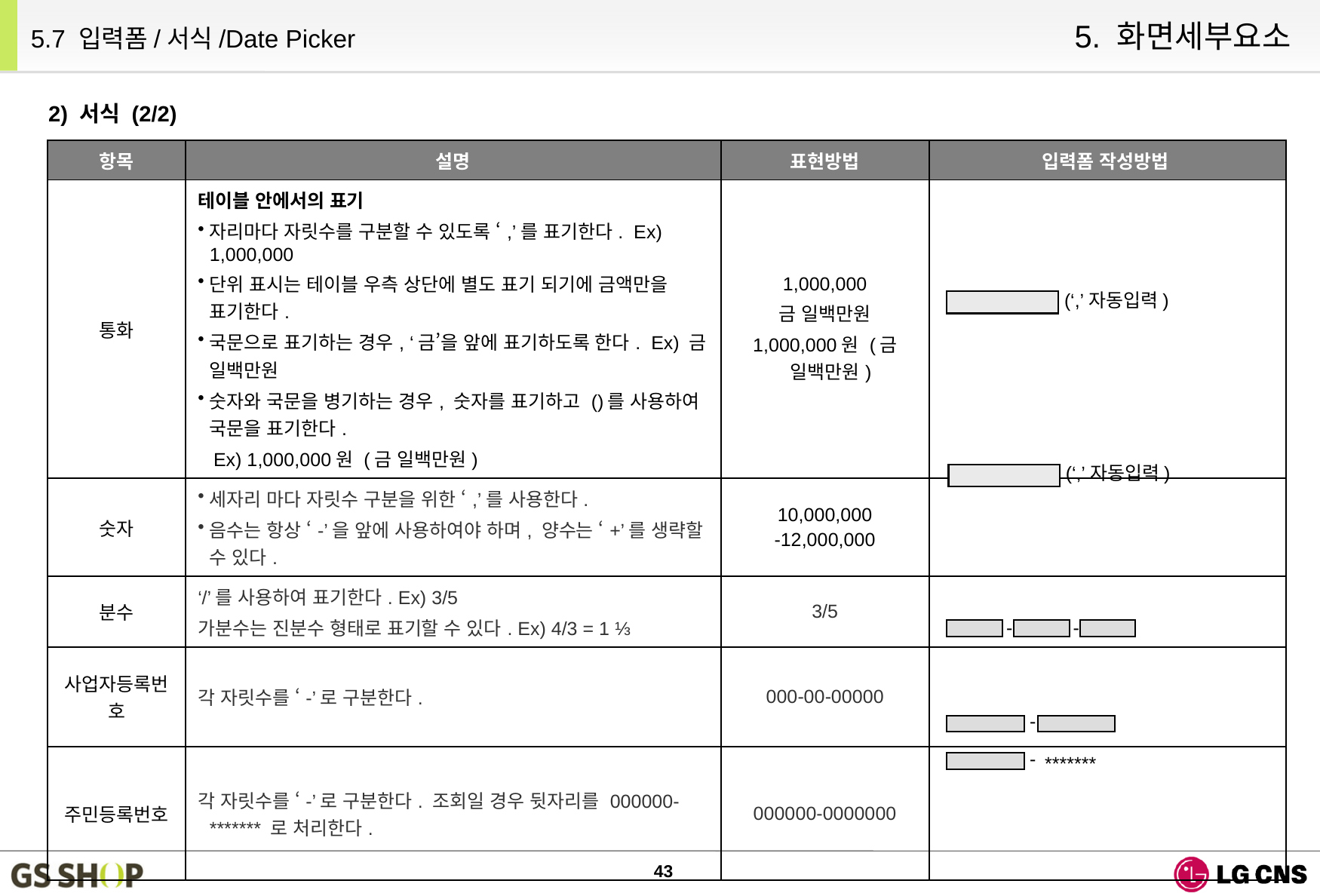

5. 화면세부요소
5.7 입력폼/서식/Date Picker
2) 서식 (2/2)
| 항목 | 설명 | 표현방법 | 입력폼 작성방법 |
| --- | --- | --- | --- |
| 통화 | 테이블 안에서의 표기 자리마다 자릿수를 구분할 수 있도록 ‘,’를 표기한다. Ex) 1,000,000 단위 표시는 테이블 우측 상단에 별도 표기 되기에 금액만을 표기한다. 국문으로 표기하는 경우, ‘금’을 앞에 표기하도록 한다. Ex) 금 일백만원 숫자와 국문을 병기하는 경우, 숫자를 표기하고 ()를 사용하여 국문을 표기한다. Ex) 1,000,000원 (금 일백만원) | 1,000,000 금 일백만원 1,000,000원 (금 일백만원) |  |
| 숫자 | 세자리 마다 자릿수 구분을 위한 ‘,’를 사용한다. 음수는 항상 ‘-’을 앞에 사용하여야 하며, 양수는 ‘+’를 생략할 수 있다. | 10,000,000 -12,000,000 |  |
| 분수 | ‘/’를 사용하여 표기한다. Ex) 3/5 가분수는 진분수 형태로 표기할 수 있다. Ex) 4/3 = 1 ⅓ | 3/5 |  |
| 사업자등록번호 | 각 자릿수를 ‘-’로 구분한다. | 000-00-00000 |  |
| 주민등록번호 | 각 자릿수를 ‘-’로 구분한다. 조회일 경우 뒷자리를 000000-\*\*\*\*\*\*\* 로 처리한다. | 000000-0000000 |  |
(‘,’자동입력)

(‘,’자동입력)

-
-

-

-
*******